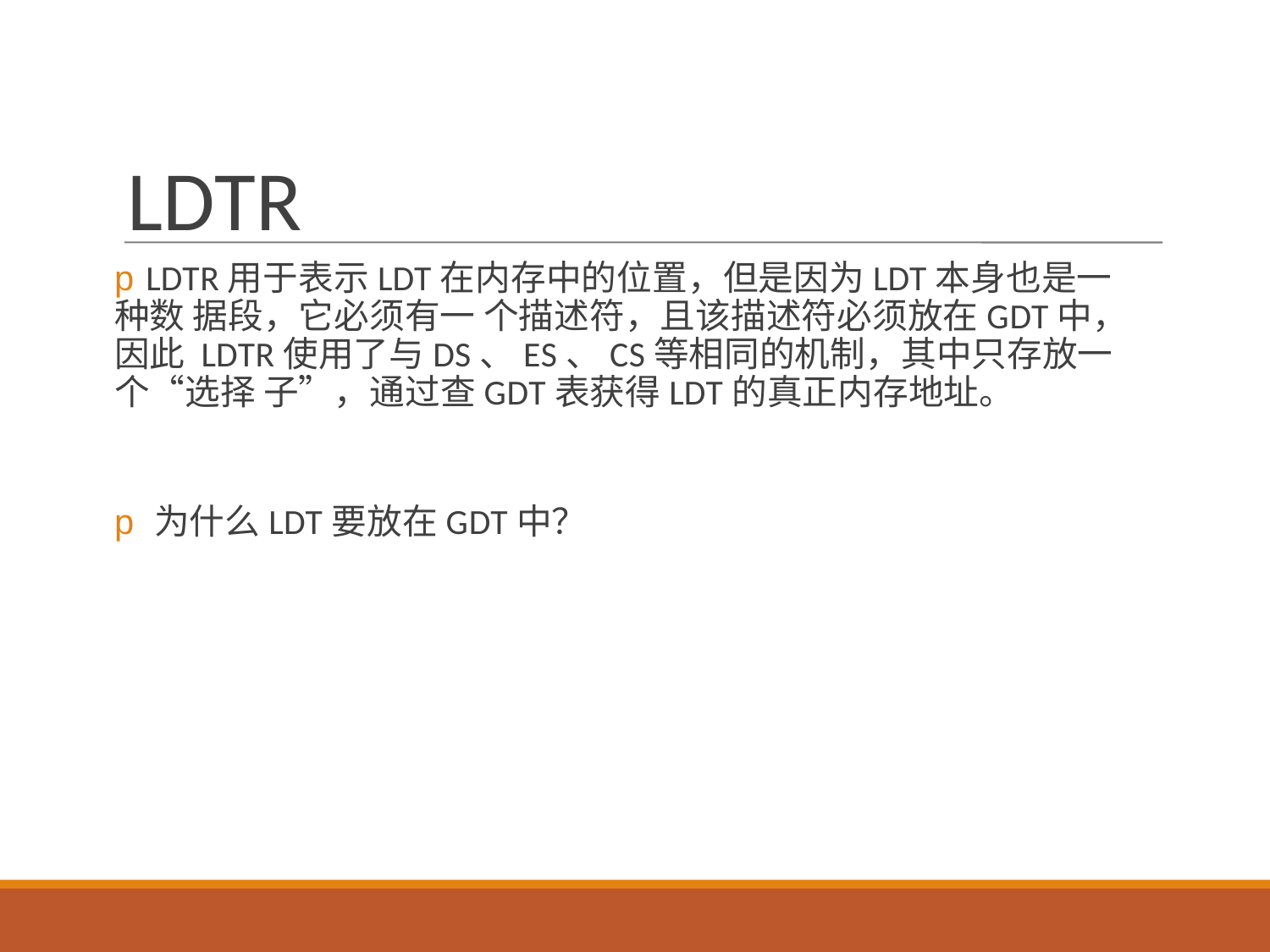

# LDTR
pLDTR用于表示LDT在内存中的位置，但是因为LDT本身也是一种数 据段，它必须有一 个描述符，且该描述符必须放在GDT中，因此 LDTR使用了与DS、ES、CS等相同的机制，其中只存放一个“选择 子”，通过查GDT表获得LDT的真正内存地址。

p为什么LDT要放在GDT中？